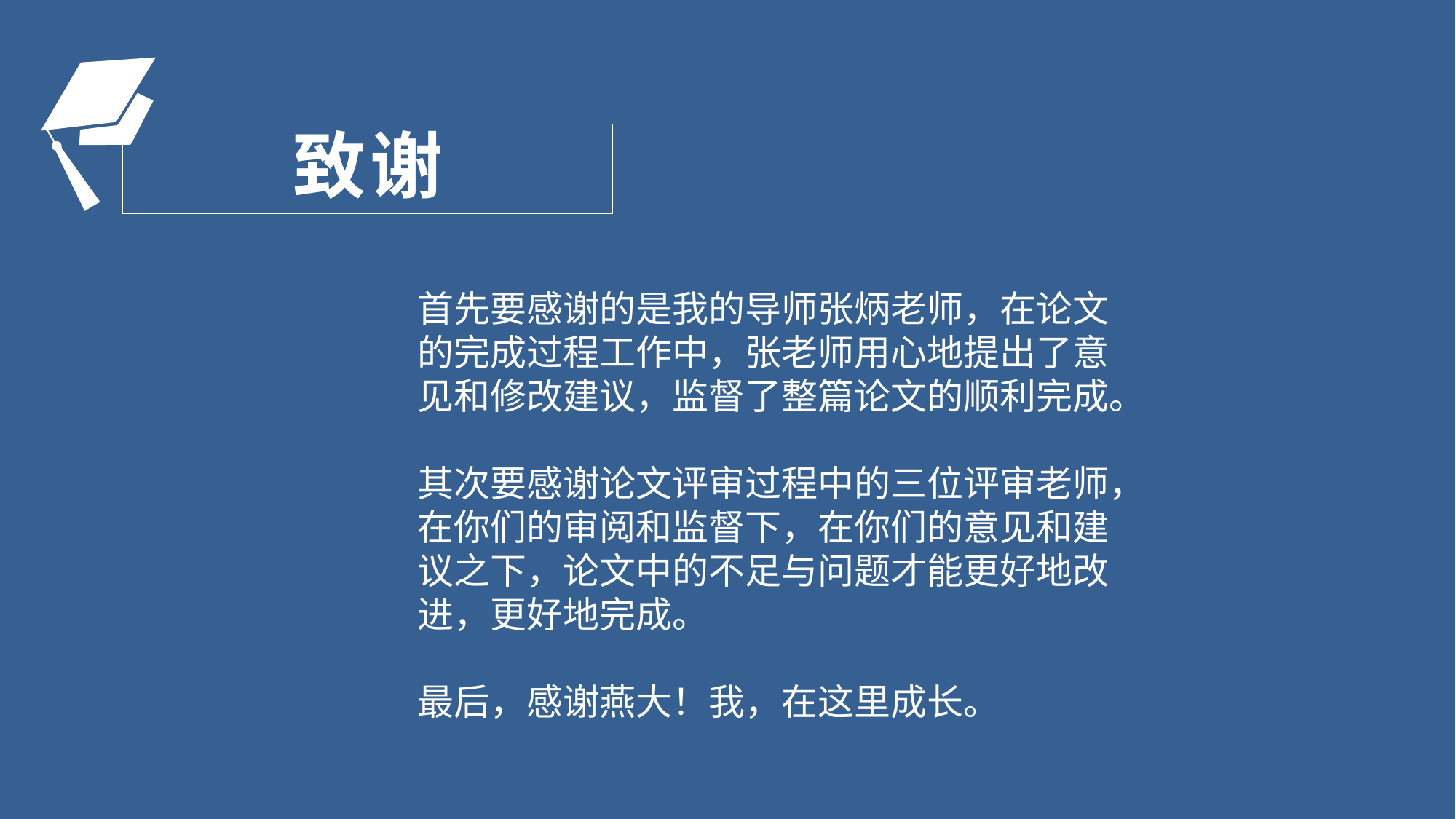

致谢
首先要感谢的是我的导师张炳老师，在论文的完成过程工作中，张老师用心地提出了意见和修改建议，监督了整篇论文的顺利完成。

其次要感谢论文评审过程中的三位评审老师，在你们的审阅和监督下，在你们的意见和建议之下，论文中的不足与问题才能更好地改进，更好地完成。

最后，感谢燕大！我，在这里成长。